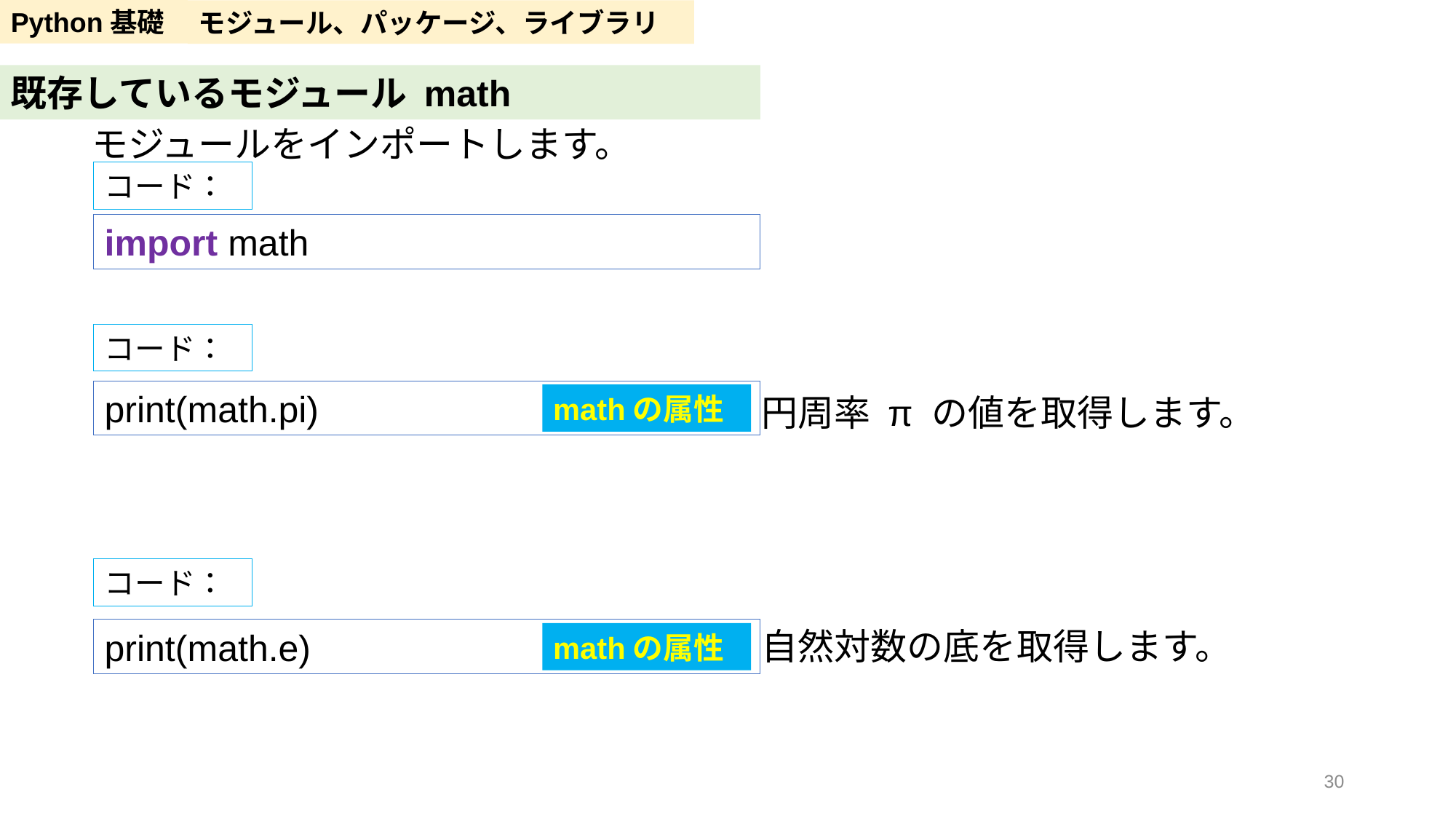

Python基礎
モジュール、パッケージ、ライブラリ
既存しているモジュール math
モジュールをインポートします。
コード：
import math
コード：
print(math.pi)
mathの属性
円周率 π の値を取得します。
コード：
自然対数の底を取得します。
print(math.e)
mathの属性
30